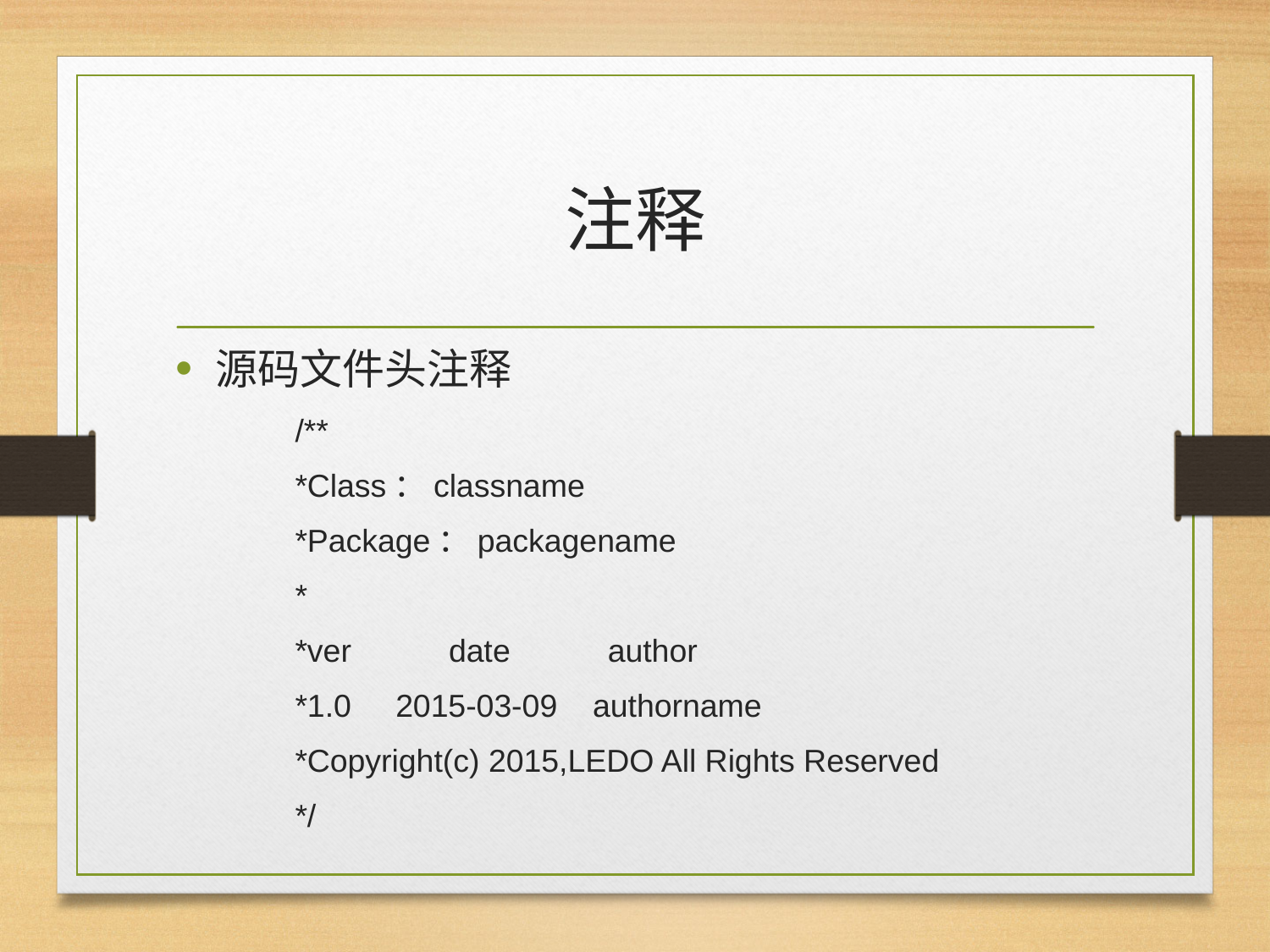

# 注释
源码文件头注释
/**
*Class：classname
*Package：packagename
*
*ver           date           author
*1.0     2015-03-09    authorname
*Copyright(c) 2015,LEDO All Rights Reserved
*/